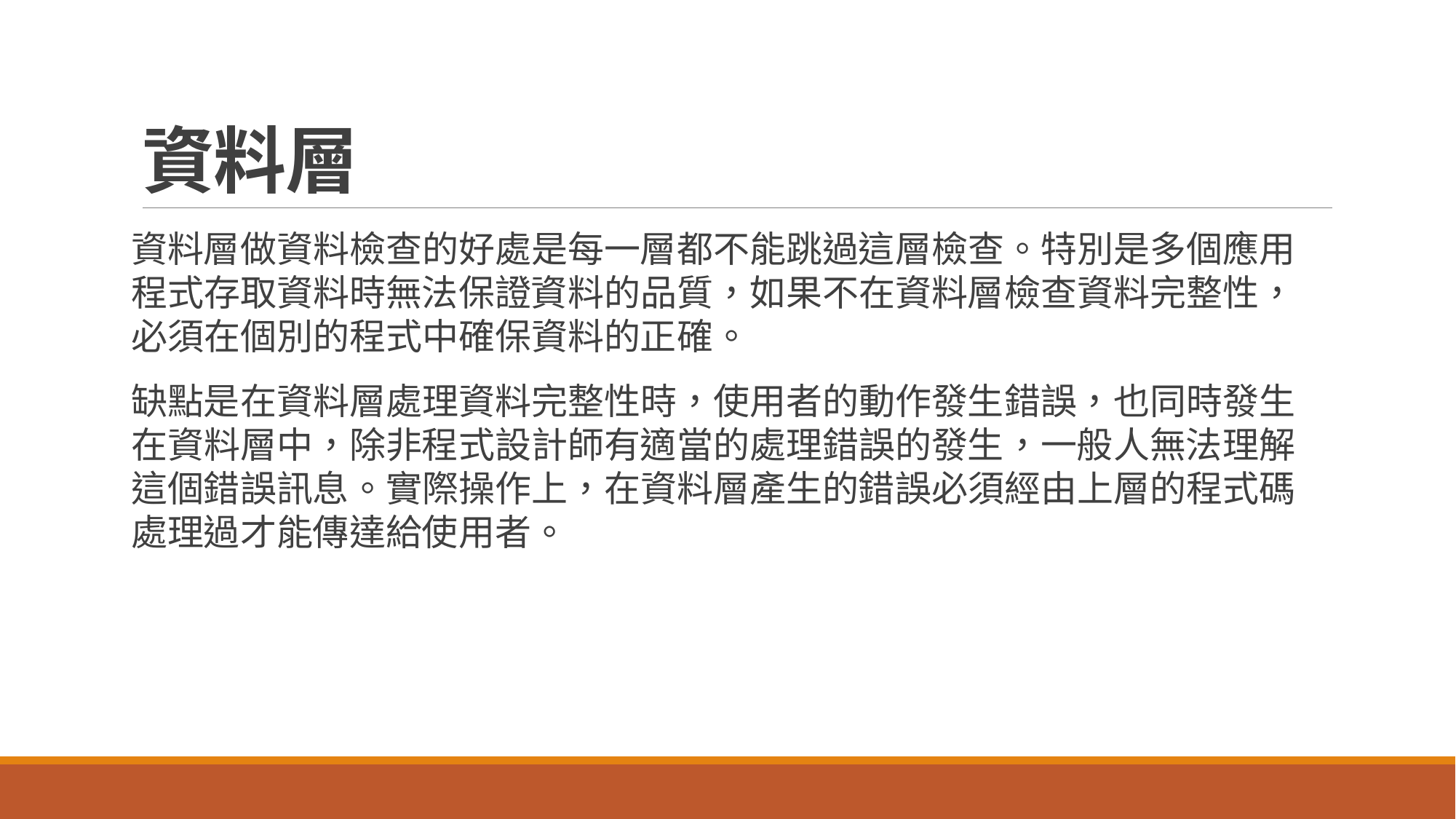

# 資料層
資料層做資料檢查的好處是每一層都不能跳過這層檢查。特別是多個應用程式存取資料時無法保證資料的品質，如果不在資料層檢查資料完整性，必須在個別的程式中確保資料的正確。
缺點是在資料層處理資料完整性時，使用者的動作發生錯誤，也同時發生在資料層中，除非程式設計師有適當的處理錯誤的發生，一般人無法理解這個錯誤訊息。實際操作上，在資料層產生的錯誤必須經由上層的程式碼處理過才能傳達給使用者。